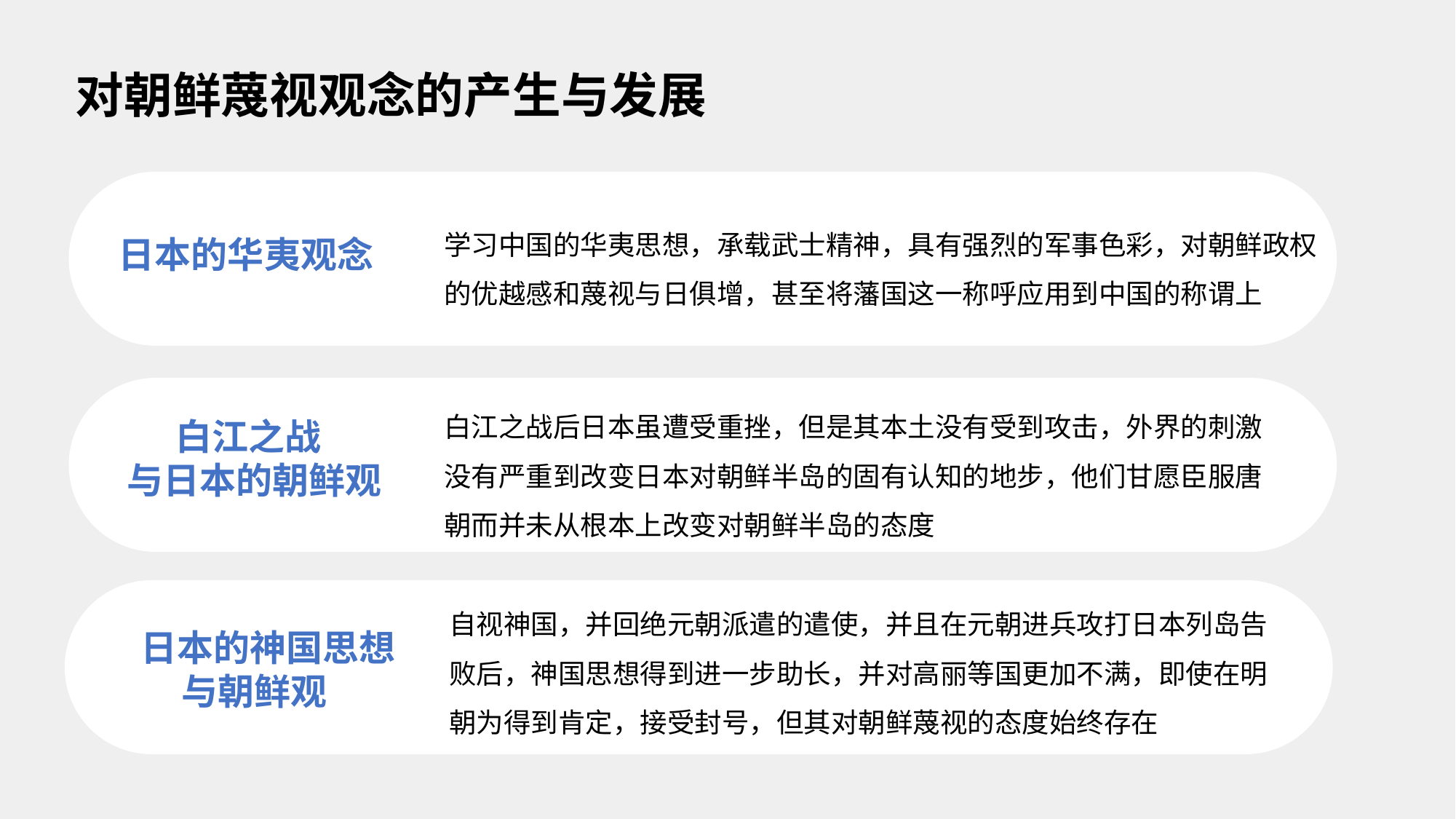

对朝鲜蔑视观念的产生与发展

学习中国的华夷思想，承载武士精神，具有强烈的军事色彩，对朝鲜政权的优越感和蔑视与日俱增，甚至将藩国这一称呼应用到中国的称谓上
 日本的华夷观念

        白江之战
  与日本的朝鲜观

自视神国，并回绝元朝派遣的遣使，并且在元朝进兵攻打日本列岛告败后，神国思想得到进一步助长，并对高丽等国更加不满，即使在明朝为得到肯定，接受封号，但其对朝鲜蔑视的态度始终存在
  日本的神国思想
       与朝鲜观
白江之战后日本虽遭受重挫，但是其本土没有受到攻击，外界的刺激没有严重到改变日本对朝鲜半岛的固有认知的地步，他们甘愿臣服唐朝而并未从根本上改变对朝鲜半岛的态度